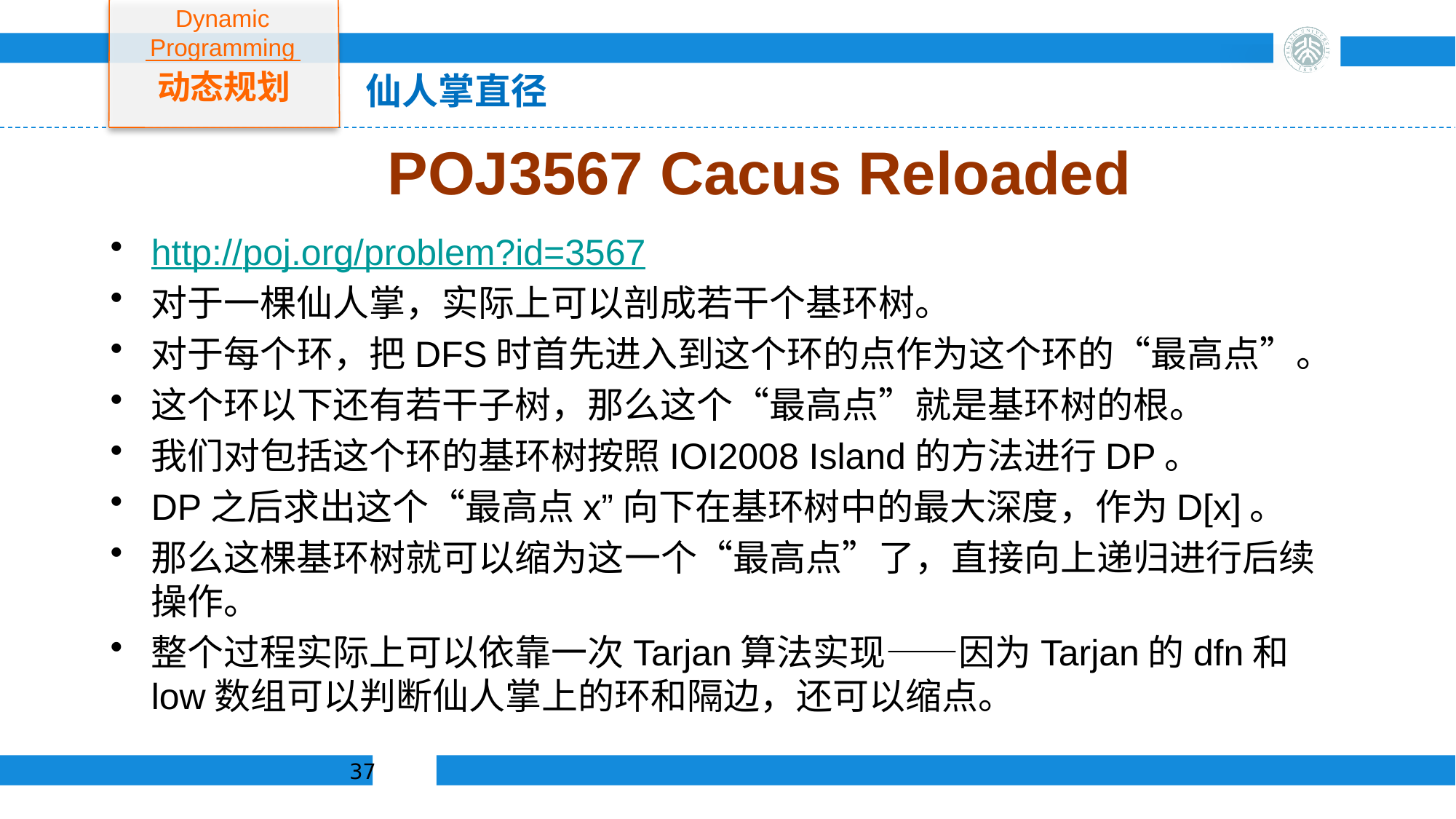

Dynamic Programming
动态规划
仙人掌直径
# POJ3567 Cacus Reloaded
http://poj.org/problem?id=3567
对于一棵仙人掌，实际上可以剖成若干个基环树。
对于每个环，把DFS时首先进入到这个环的点作为这个环的“最高点”。
这个环以下还有若干子树，那么这个“最高点”就是基环树的根。
我们对包括这个环的基环树按照IOI2008 Island的方法进行DP。
DP之后求出这个“最高点x”向下在基环树中的最大深度，作为D[x]。
那么这棵基环树就可以缩为这一个“最高点”了，直接向上递归进行后续操作。
整个过程实际上可以依靠一次Tarjan算法实现——因为Tarjan的dfn和low数组可以判断仙人掌上的环和隔边，还可以缩点。